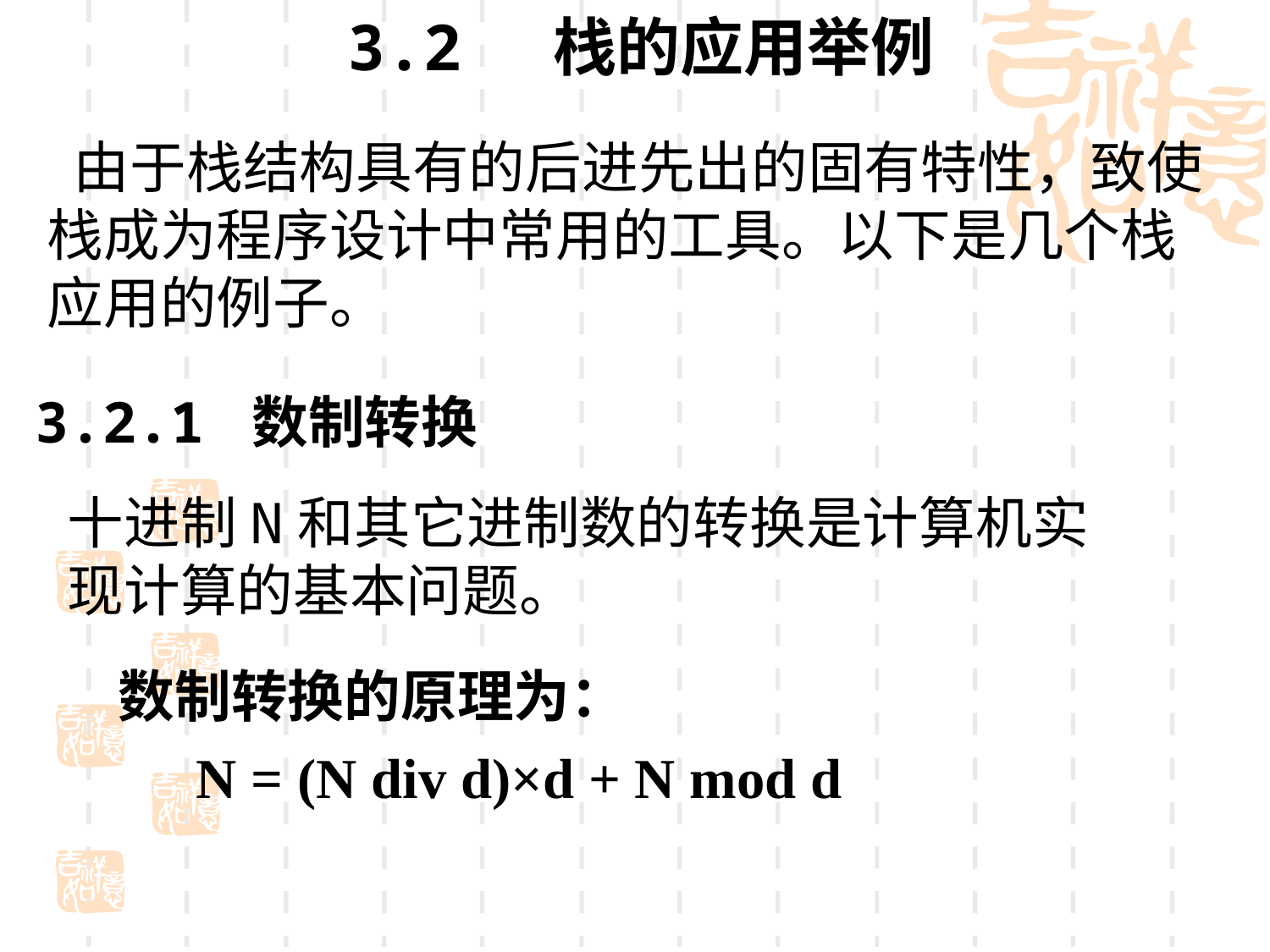

3.2  栈的应用举例
 由于栈结构具有的后进先出的固有特性，致使栈成为程序设计中常用的工具。以下是几个栈应用的例子。
3.2.1 数制转换
十进制N和其它进制数的转换是计算机实现计算的基本问题。
数制转换的原理为：
     N = (N div d)×d + N mod d